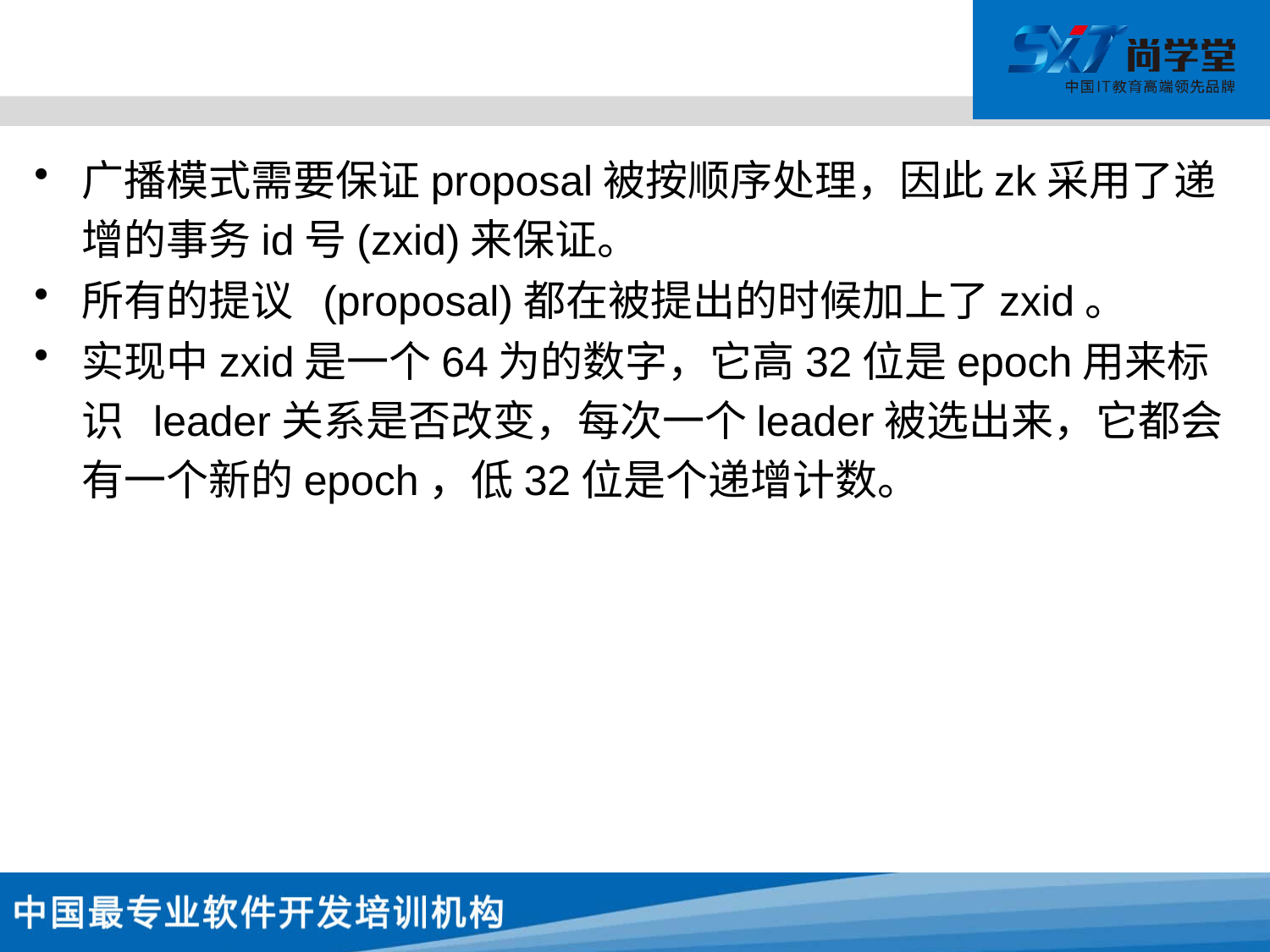

#
广播模式需要保证proposal被按顺序处理，因此zk采用了递增的事务id号(zxid)来保证。
所有的提议  (proposal)都在被提出的时候加上了zxid。
实现中zxid是一个64为的数字，它高32位是epoch用来标识  leader关系是否改变，每次一个leader被选出来，它都会有一个新的epoch，低32位是个递增计数。